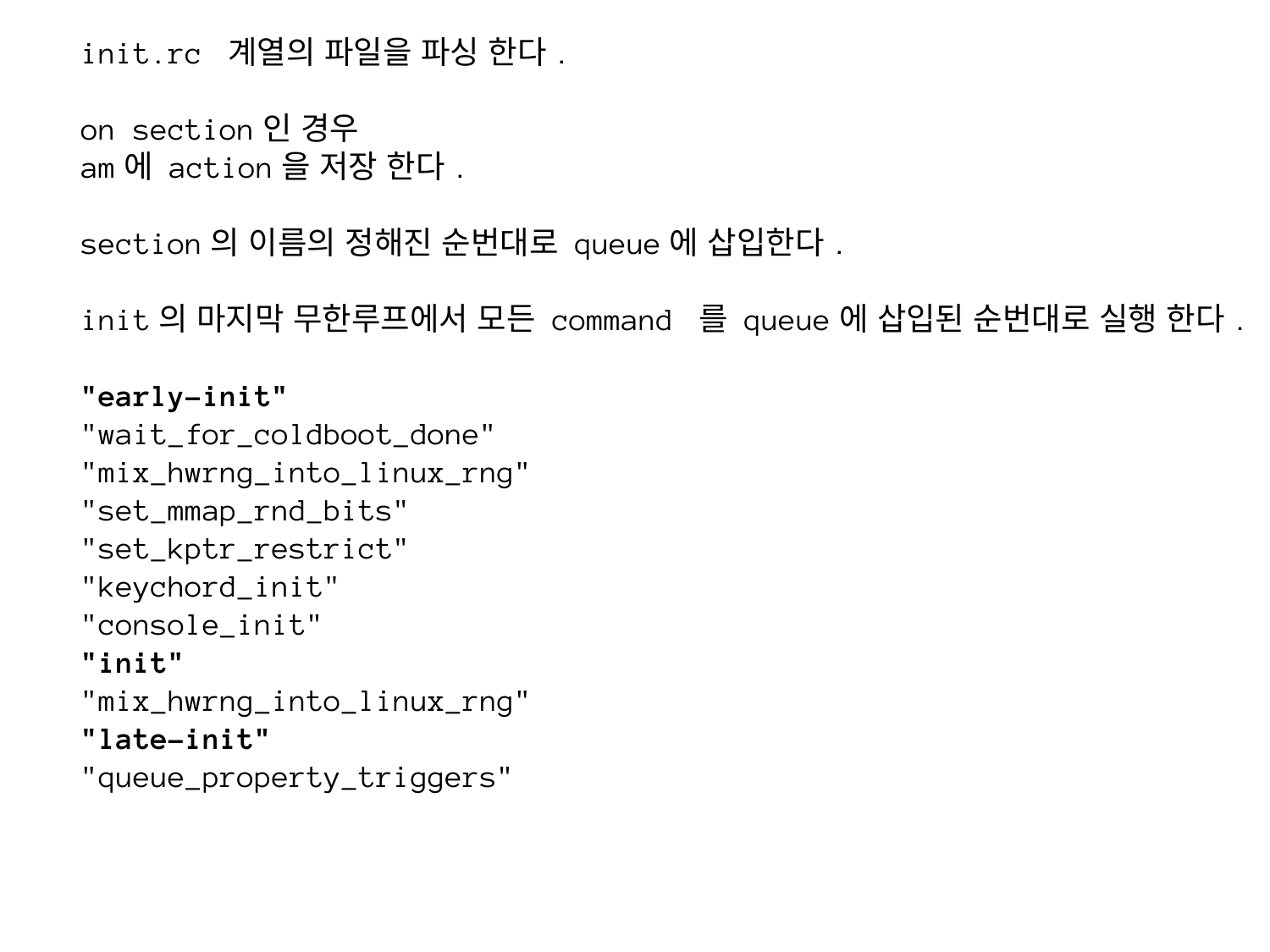

init.rc 계열의 파일을 파싱 한다.

on section인 경우
am에 action을 저장 한다.

section의 이름의 정해진 순번대로 queue에 삽입한다.

init의 마지막 무한루프에서 모든 command 를 queue에 삽입된 순번대로 실행 한다.

"early-init"
"wait_for_coldboot_done"
"mix_hwrng_into_linux_rng"
"set_mmap_rnd_bits"
"set_kptr_restrict"
"keychord_init"
"console_init"
"init"
"mix_hwrng_into_linux_rng"
"late-init"
"queue_property_triggers"